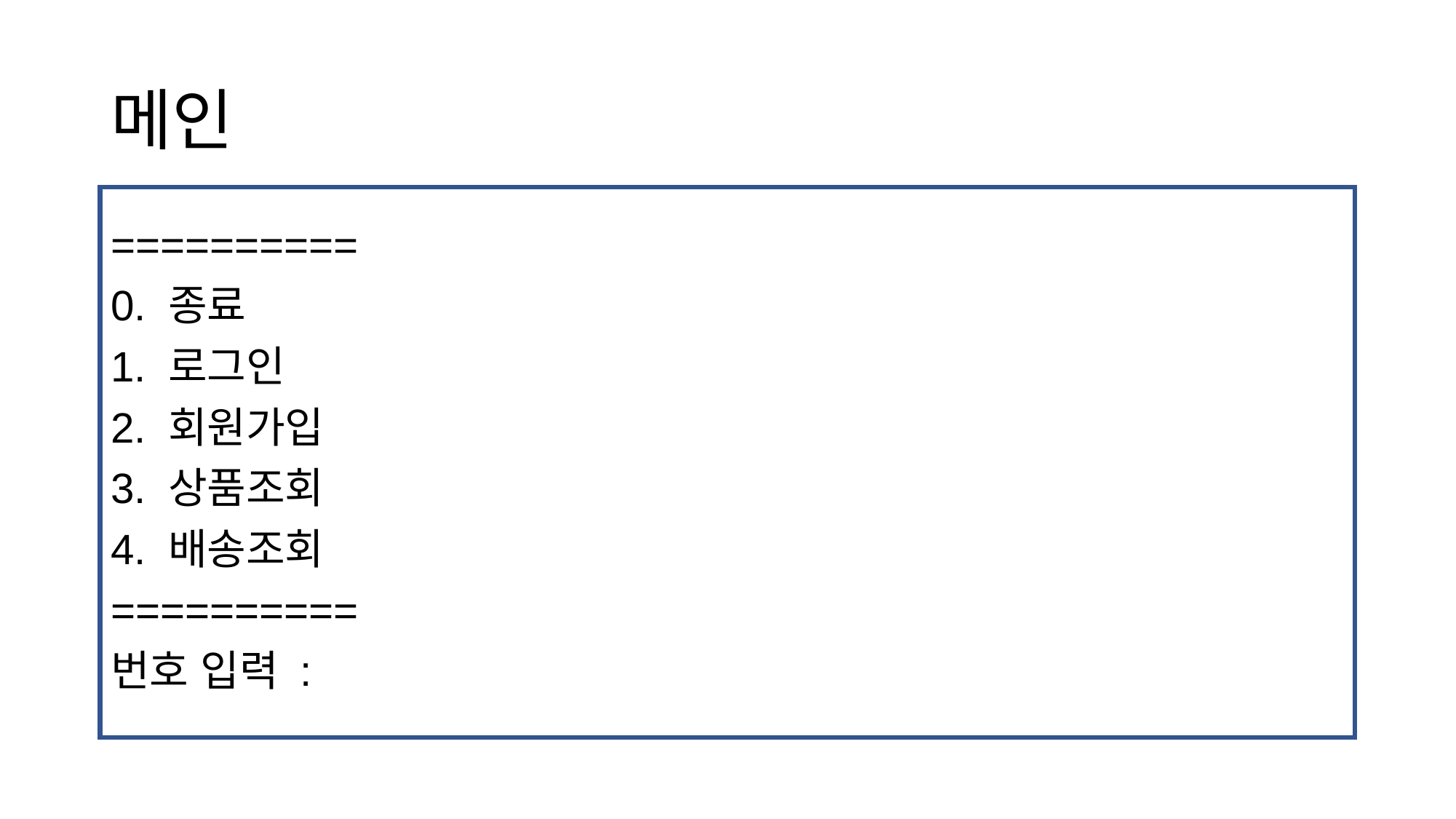

# 메인

==========
0. 종료
1. 로그인
2. 회원가입
3. 상품조회
4. 배송조회
==========
번호 입력 :